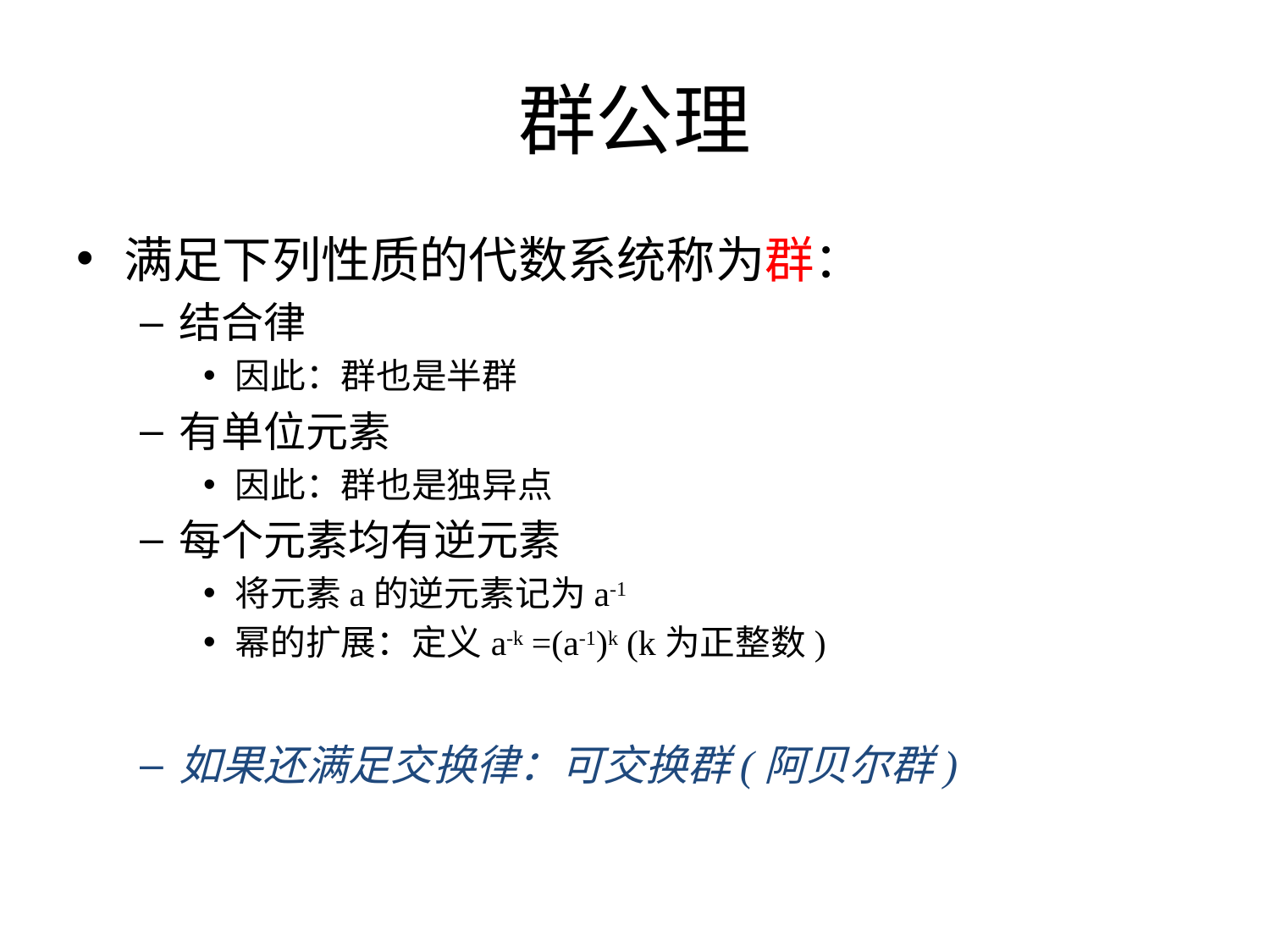

# 群公理
满足下列性质的代数系统称为群：
结合律
因此：群也是半群
有单位元素
因此：群也是独异点
每个元素均有逆元素
将元素a的逆元素记为a-1
幂的扩展：定义a-k =(a-1)k (k为正整数)

如果还满足交换律：可交换群(阿贝尔群)